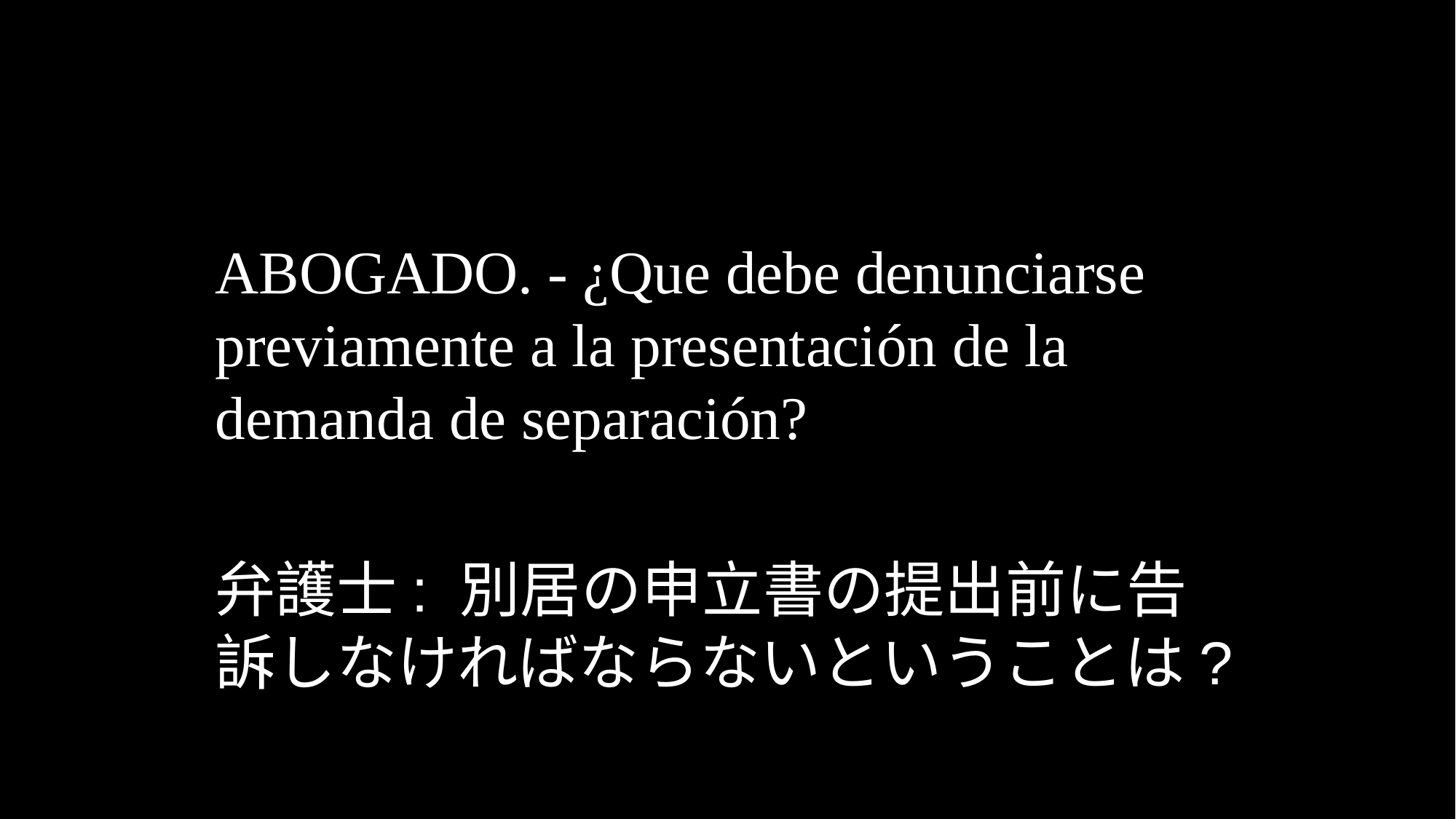

ABOGADO. - ¿Que debe denunciarse previamente a la presentación de la demanda de separación?

弁護士: 別居の申立書の提出前に告訴しなければならないということは?